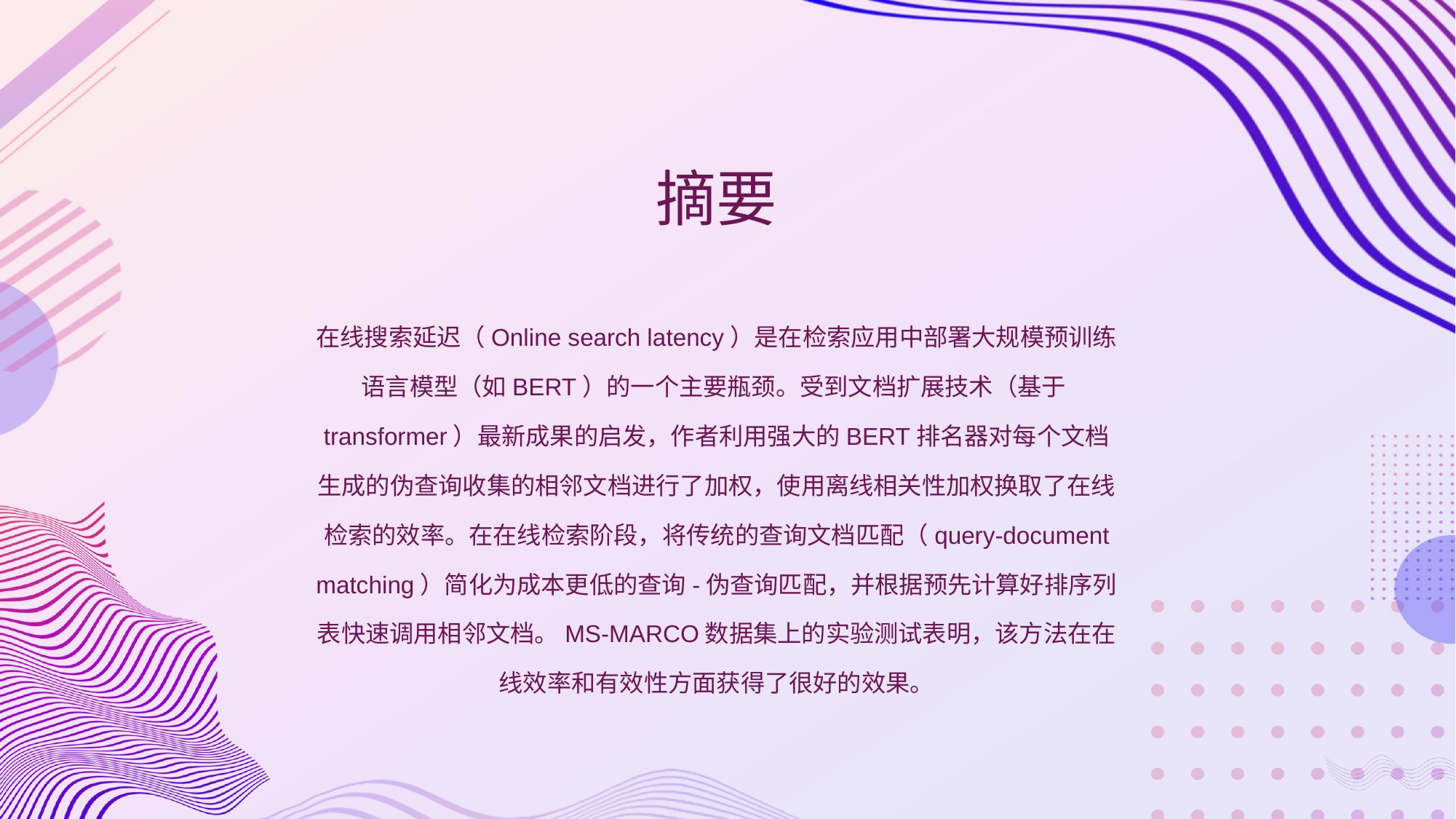

摘要
在线搜索延迟（Online search latency）是在检索应用中部署大规模预训练语言模型（如BERT）的一个主要瓶颈。受到文档扩展技术（基于transformer）最新成果的启发，作者利用强大的BERT排名器对每个文档生成的伪查询收集的相邻文档进行了加权，使用离线相关性加权换取了在线检索的效率。在在线检索阶段，将传统的查询文档匹配（query-document matching）简化为成本更低的查询-伪查询匹配，并根据预先计算好排序列表快速调用相邻文档。MS-MARCO数据集上的实验测试表明，该方法在在线效率和有效性方面获得了很好的效果。